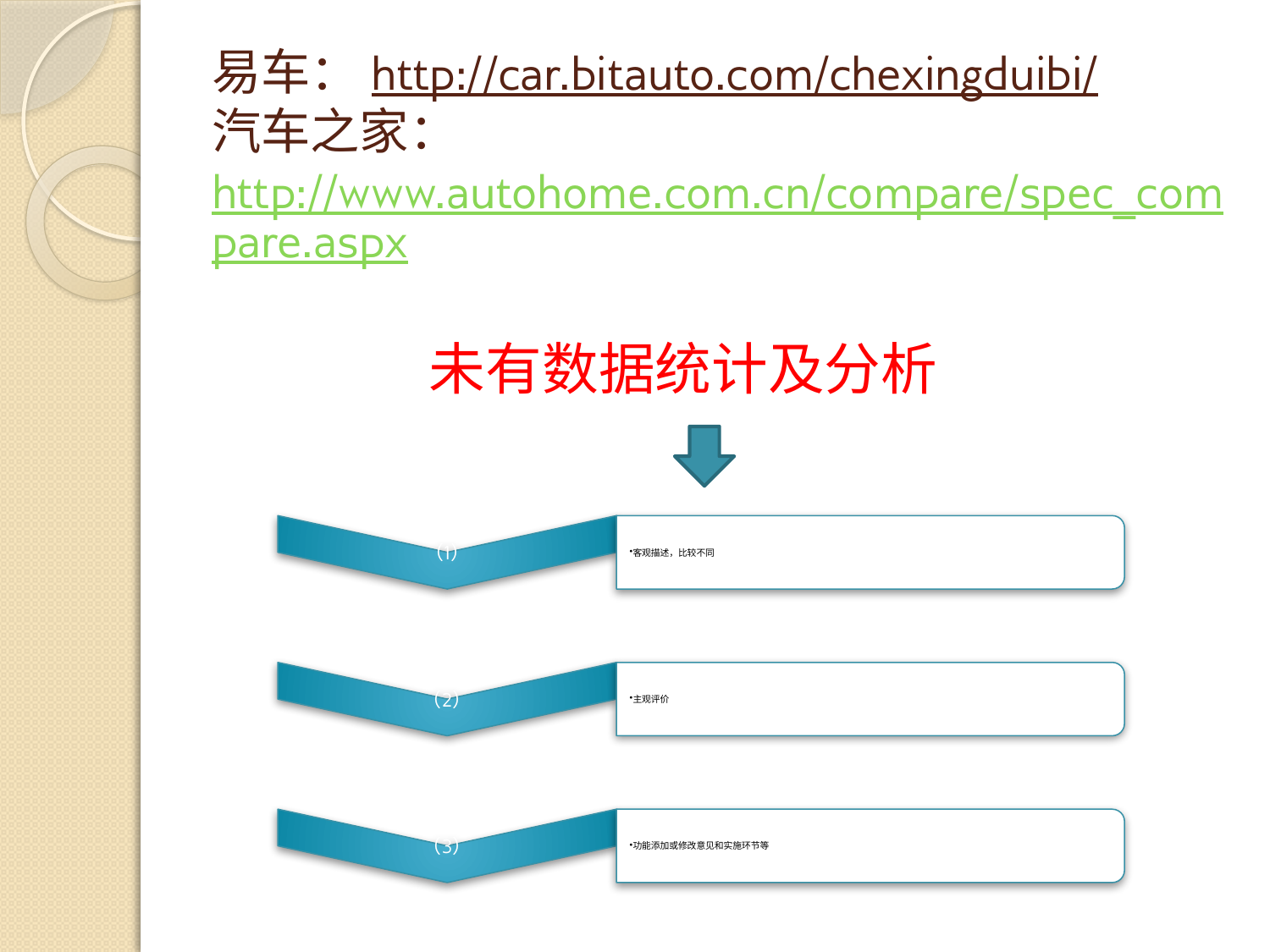

# 易车：http://car.bitauto.com/chexingduibi/ 汽车之家：http://www.autohome.com.cn/compare/spec_compare.aspx
未有数据统计及分析

（1）
（2）
主观评价
（3）
功能添加或修改意见和实施环节等
客观描述，比较不同